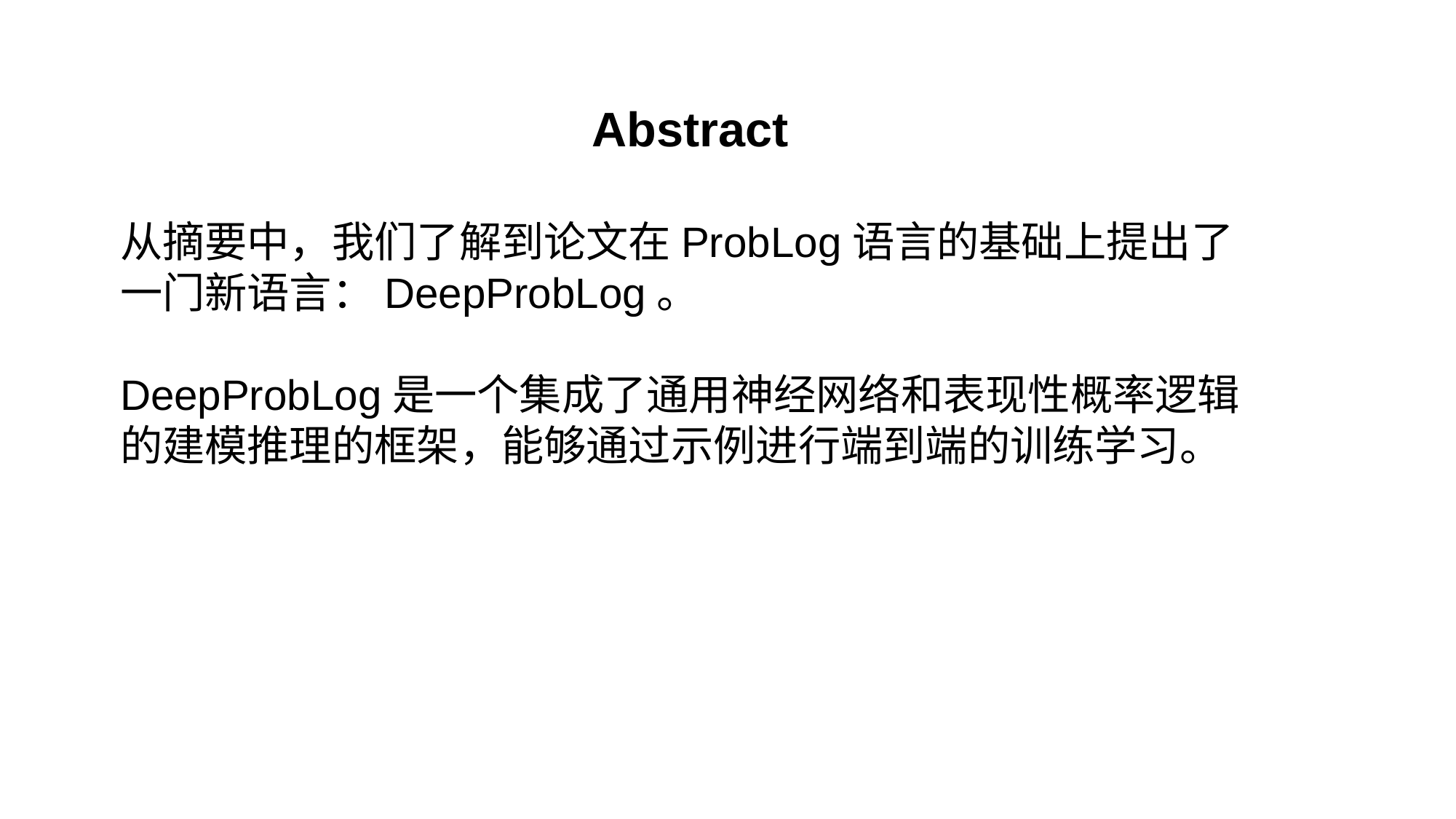

Abstract

从摘要中，我们了解到论文在ProbLog语言的基础上提出了一门新语言：DeepProbLog。

DeepProbLog是一个集成了通用神经网络和表现性概率逻辑的建模推理的框架，能够通过示例进行端到端的训练学习。